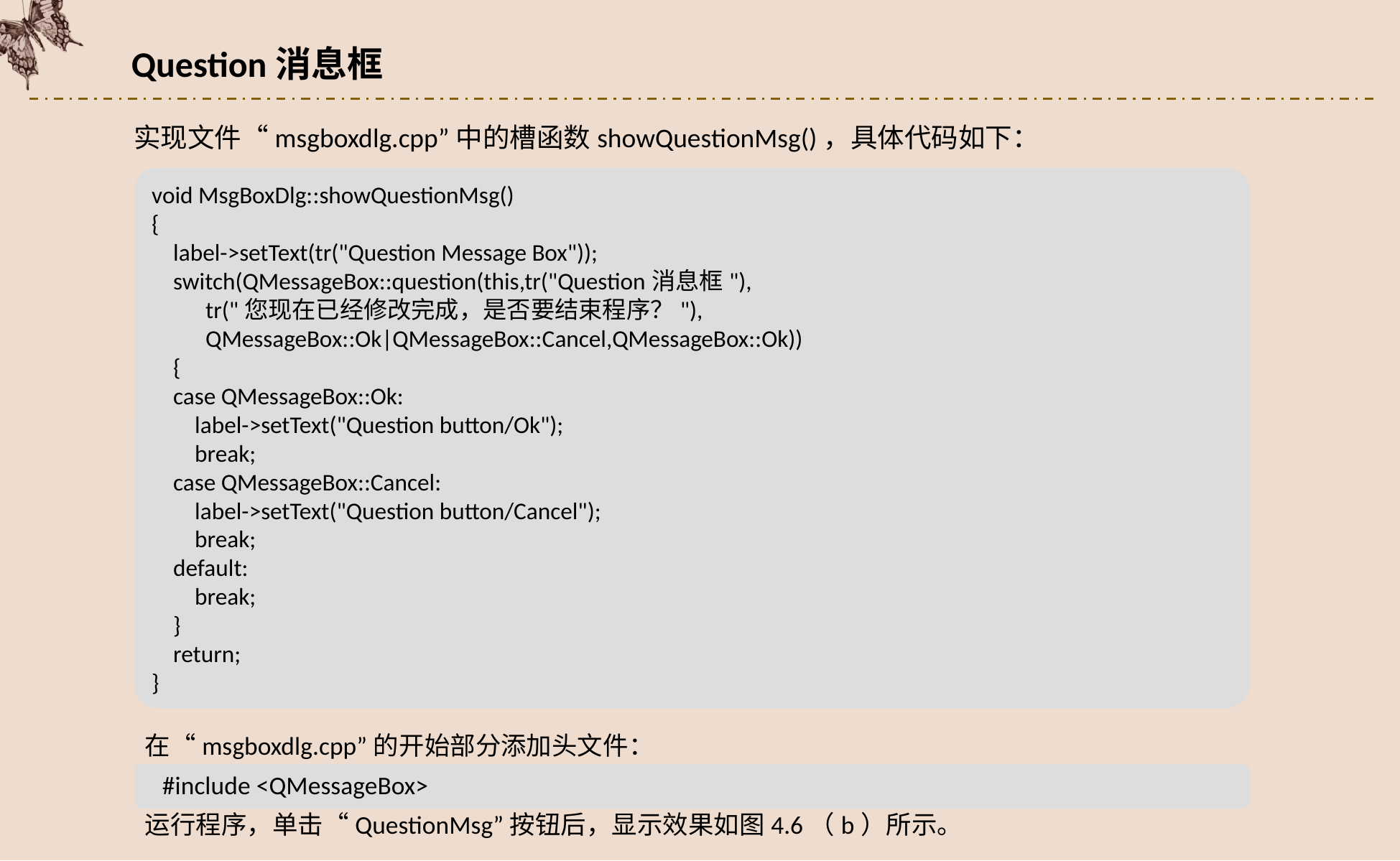

Question消息框
实现文件“msgboxdlg.cpp”中的槽函数showQuestionMsg()，具体代码如下：
void MsgBoxDlg::showQuestionMsg()
{
    label->setText(tr("Question Message Box"));
    switch(QMessageBox::question(this,tr("Question消息框"),
          tr("您现在已经修改完成，是否要结束程序？"),
          QMessageBox::Ok|QMessageBox::Cancel,QMessageBox::Ok))
    {
    case QMessageBox::Ok:
        label->setText("Question button/Ok");
        break;
    case QMessageBox::Cancel:
        label->setText("Question button/Cancel");
        break;
    default:
        break;
    }
    return;
}
在“msgboxdlg.cpp”的开始部分添加头文件：
   #include <QMessageBox>
运行程序，单击“QuestionMsg”按钮后，显示效果如图4.6（b）所示。